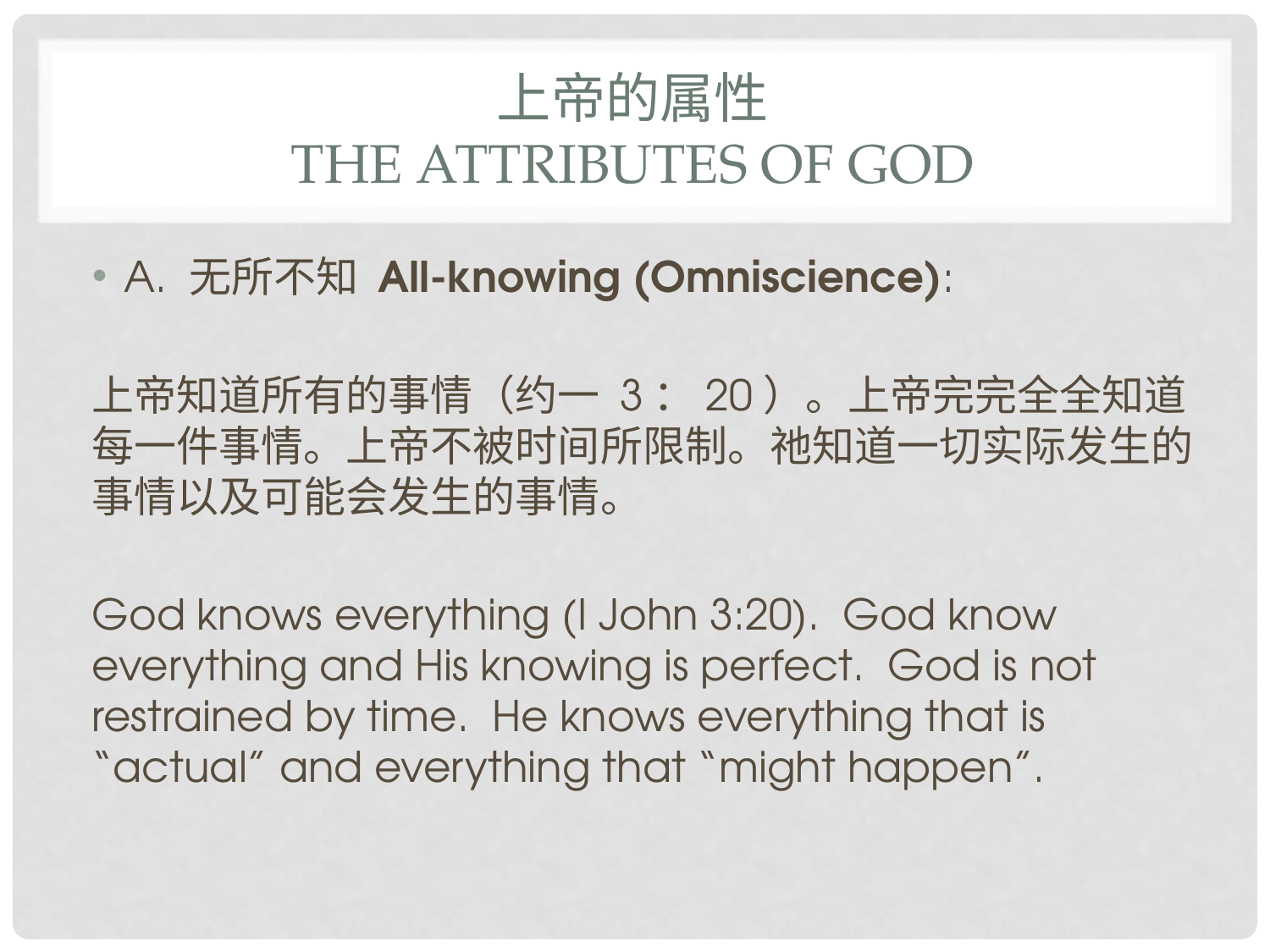

# 上帝的属性 The attributes of God
A. 无所不知 All-knowing (Omniscience):

上帝知道所有的事情（约一 3：20）。上帝完完全全知道每一件事情。上帝不被时间所限制。祂知道一切实际发生的事情以及可能会发生的事情。

God knows everything (I John 3:20).  God know everything and His knowing is perfect.  God is not restrained by time.  He knows everything that is “actual” and everything that “might happen”.